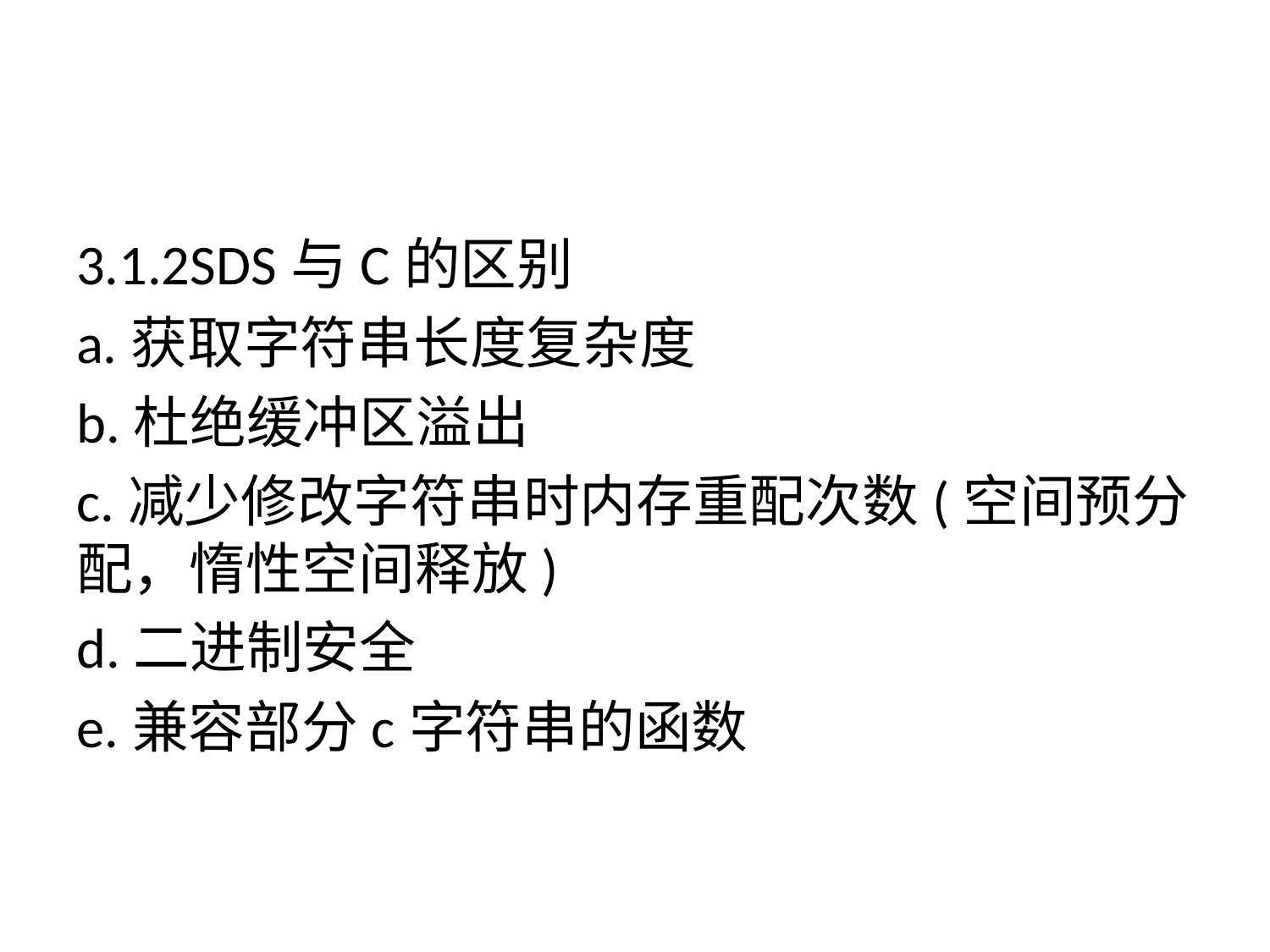

#
3.1.2SDS与C的区别
a.获取字符串长度复杂度
b.杜绝缓冲区溢出
c.减少修改字符串时内存重配次数(空间预分配，惰性空间释放)
d.二进制安全
e.兼容部分c字符串的函数